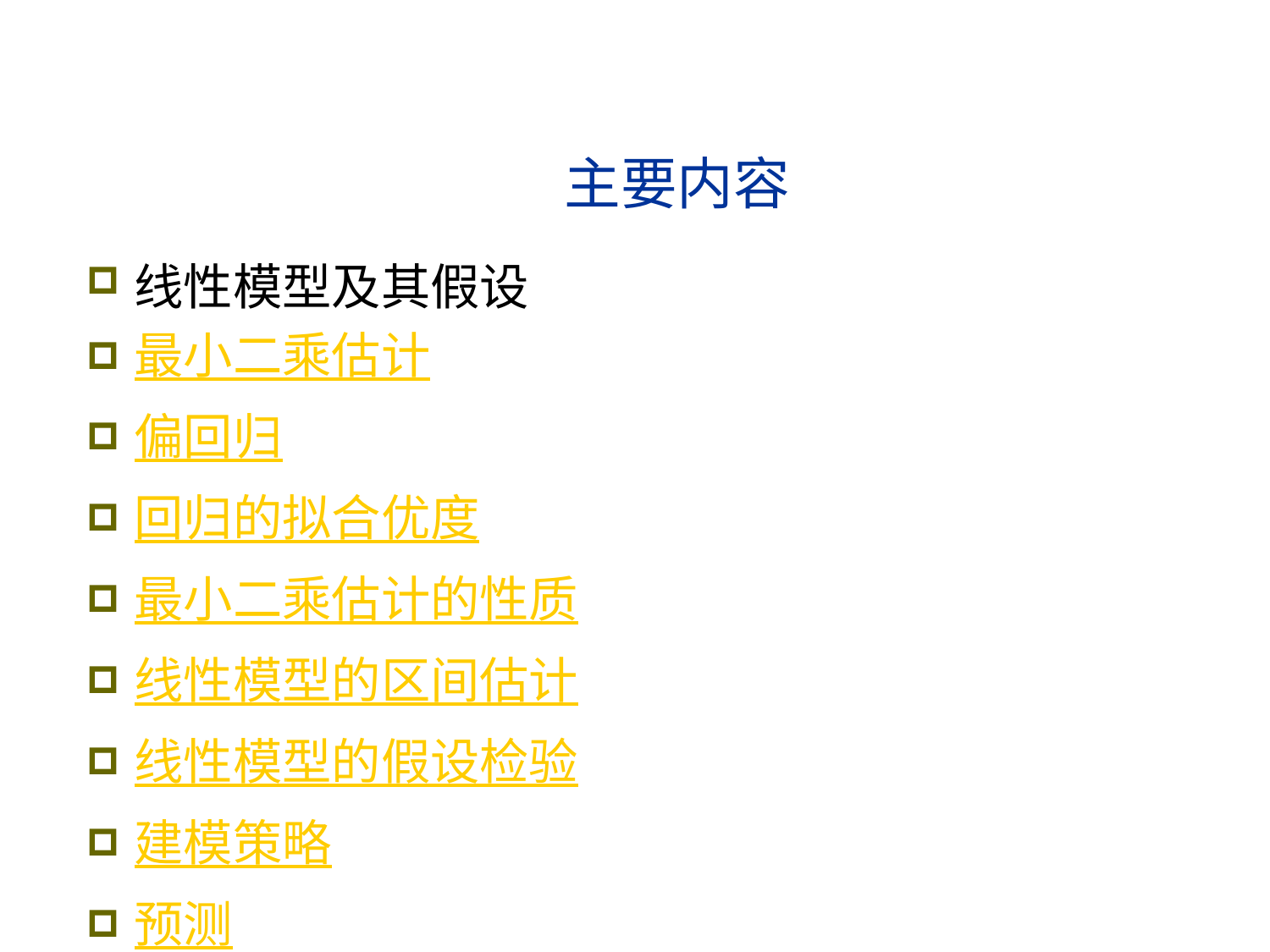

# 主要内容
线性模型及其假设
最小二乘估计
偏回归
回归的拟合优度
最小二乘估计的性质
线性模型的区间估计
线性模型的假设检验
建模策略
预测